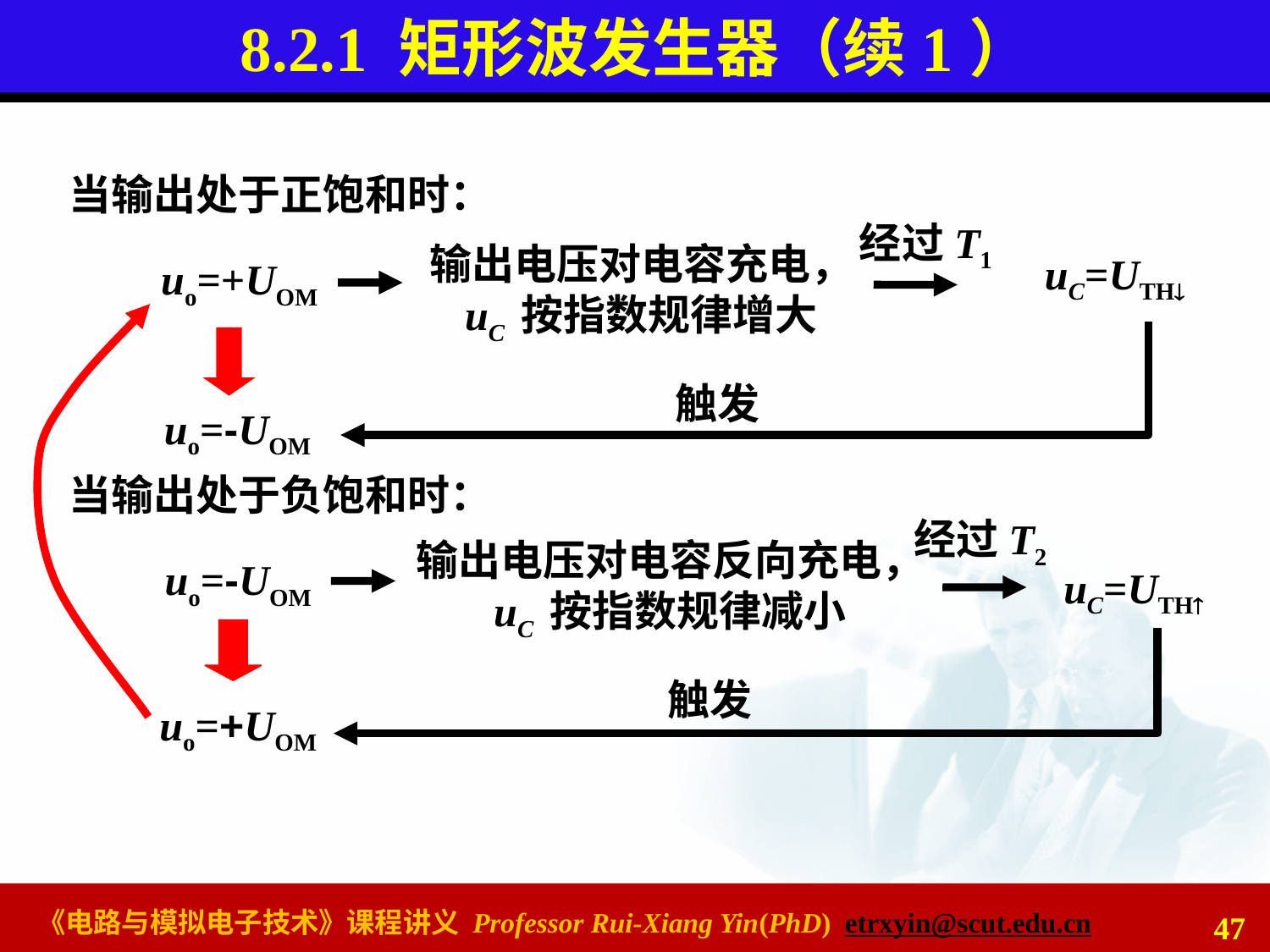

# 8.2.1 矩形波发生器（续1）
当输出处于正饱和时：
经过T1
输出电压对电容充电，
uC 按指数规律增大
uC=UTH↓
uo=+UOM

触发
uo=-UOM
当输出处于负饱和时：
经过T2
输出电压对电容反向充电，
uC 按指数规律减小
uo=-UOM
uC=UTH↑

触发
uo=+UOM
47